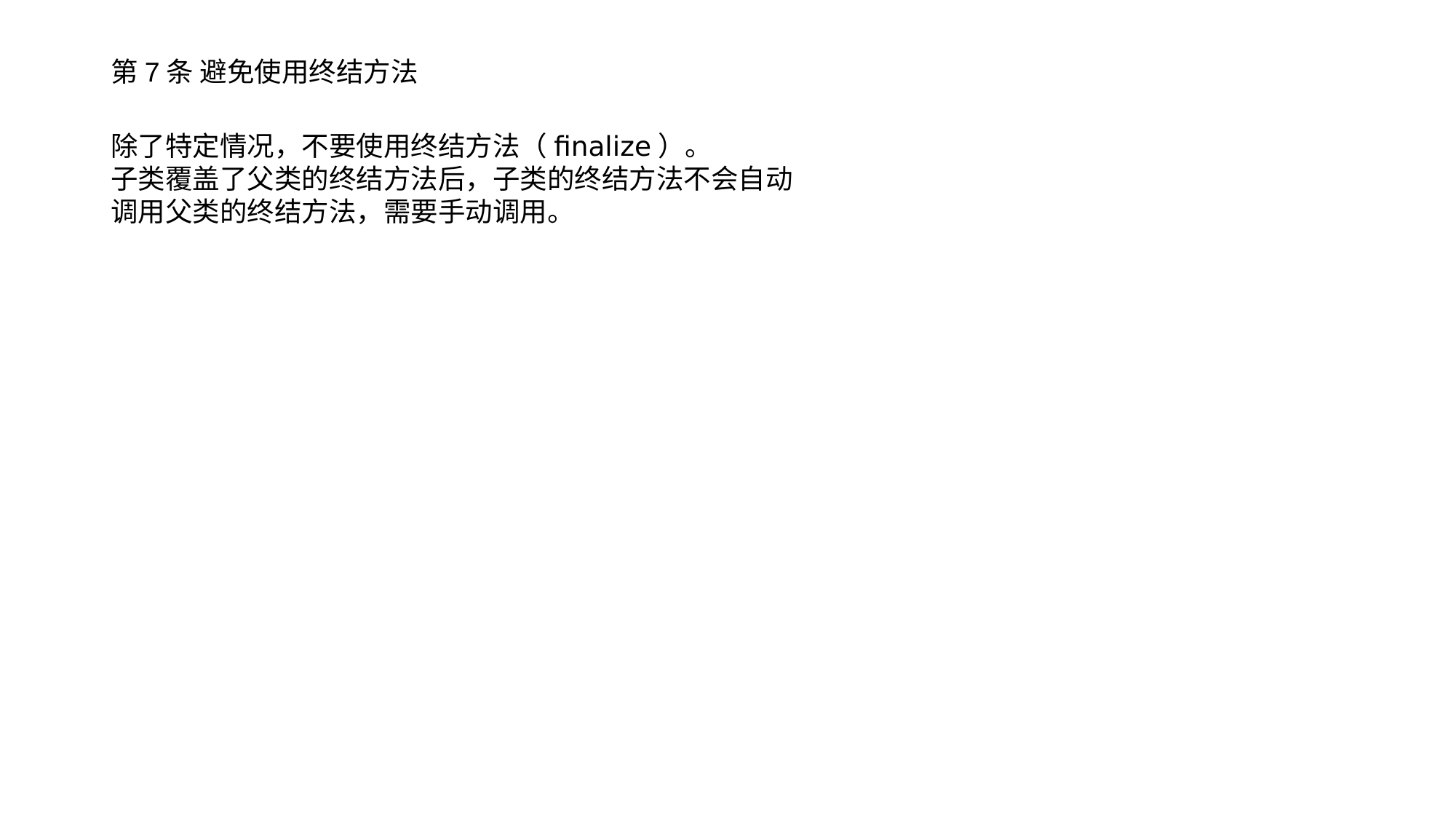

# 第7条 避免使用终结方法
除了特定情况，不要使用终结方法（finalize）。
子类覆盖了父类的终结方法后，子类的终结方法不会自动调用父类的终结方法，需要手动调用。